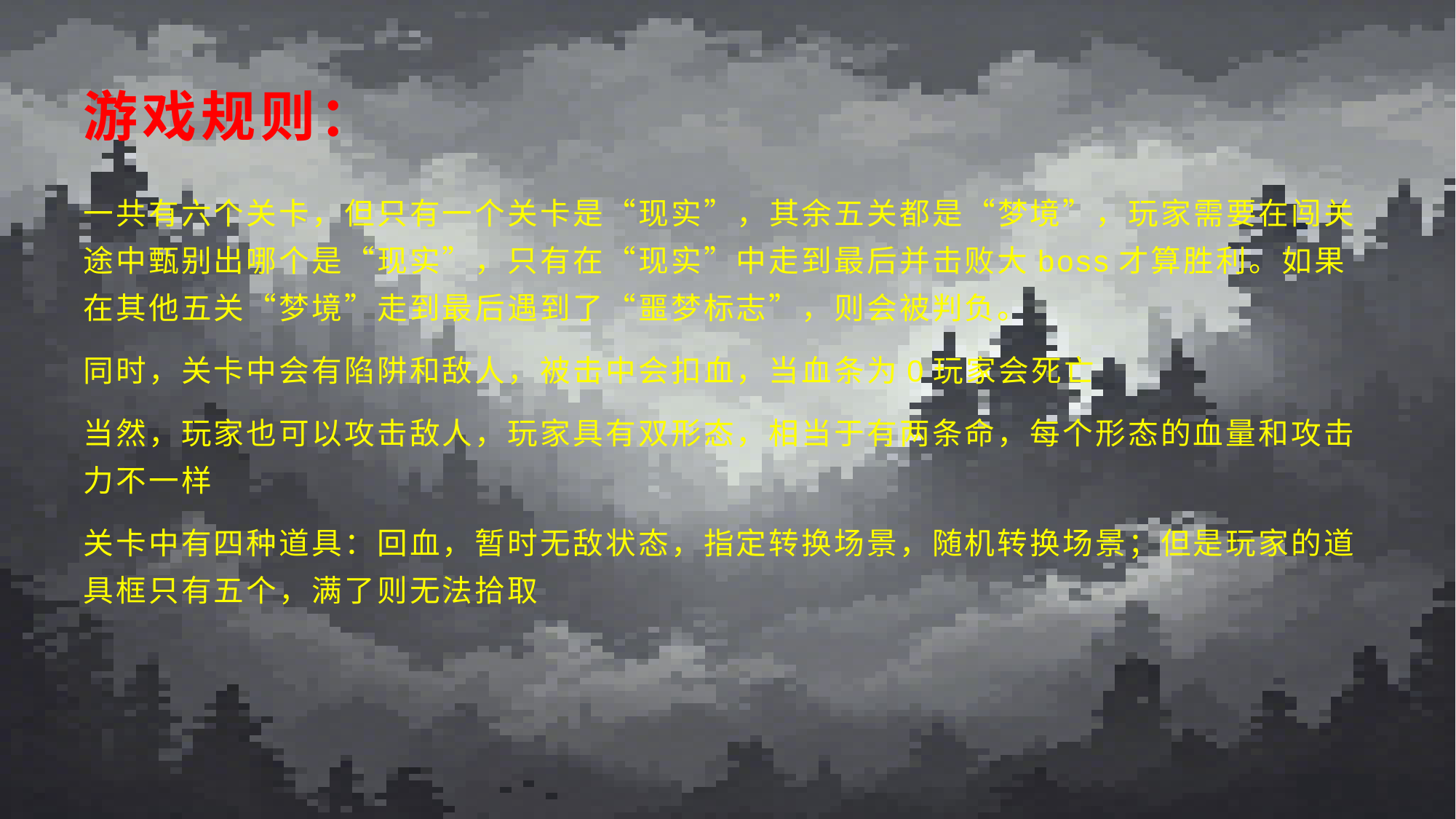

# 游戏规则：
一共有六个关卡，但只有一个关卡是“现实”，其余五关都是“梦境”，玩家需要在闯关途中甄别出哪个是“现实”，只有在“现实”中走到最后并击败大boss才算胜利。如果在其他五关“梦境”走到最后遇到了“噩梦标志”，则会被判负。
同时，关卡中会有陷阱和敌人，被击中会扣血，当血条为0玩家会死亡
当然，玩家也可以攻击敌人，玩家具有双形态，相当于有两条命，每个形态的血量和攻击力不一样
关卡中有四种道具：回血，暂时无敌状态，指定转换场景，随机转换场景；但是玩家的道具框只有五个，满了则无法拾取